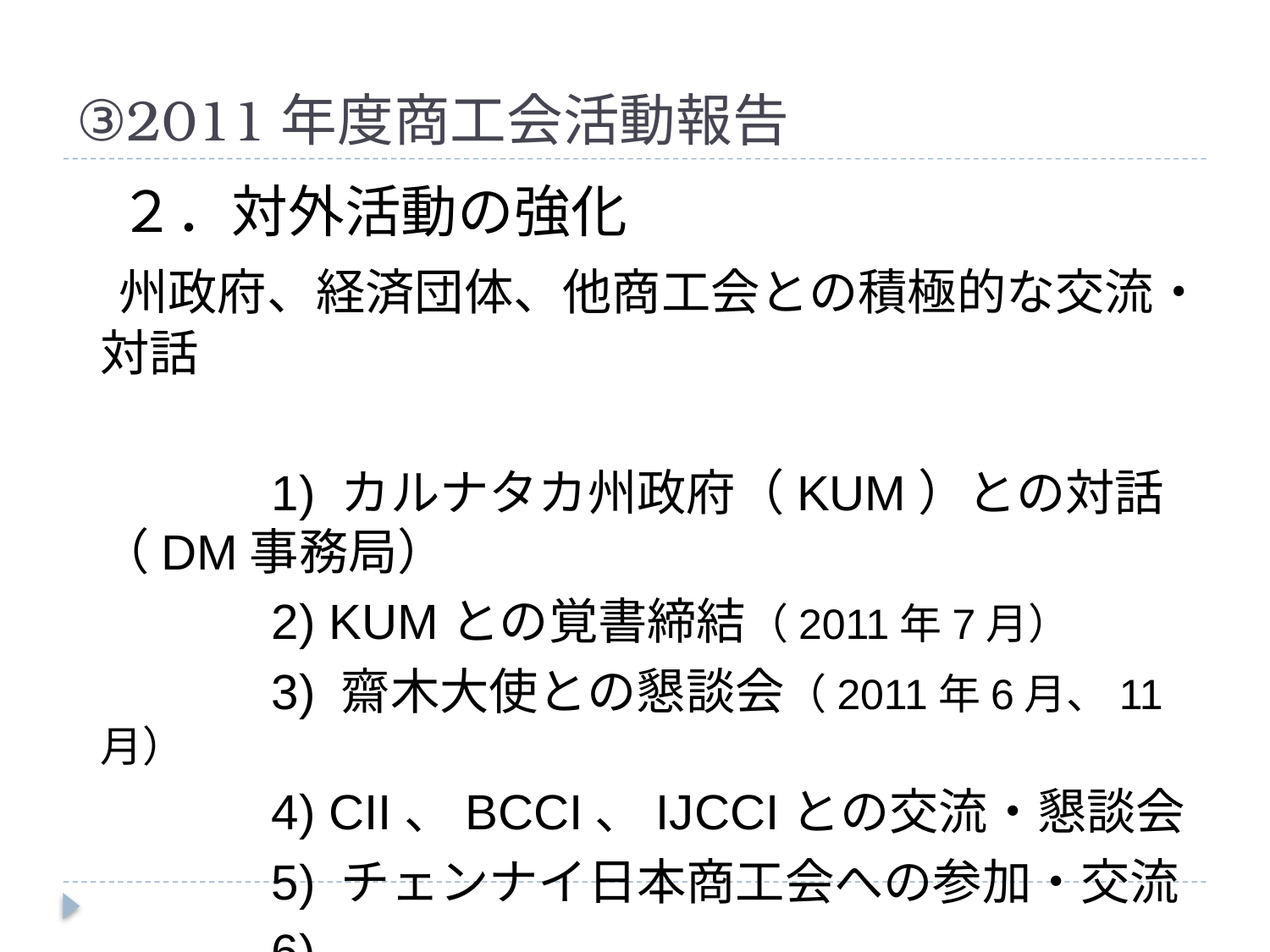

③2011年度商工会活動報告
　２．対外活動の強化
　州政府、経済団体、他商工会との積極的な交流・対話

　　　　1) カルナタカ州政府（KUM）との対話（DM事務局）
　　　　2) KUMとの覚書締結（2011年7月）
　　　　3) 齋木大使との懇談会（2011年6月、11月）
　　　　4) CII、BCCI、IJCCIとの交流・懇談会
　　　　5) チェンナイ日本商工会への参加・交流
　　　　6)
　　　　7) 神奈川県中小企業訪印団との交流（2012年3月）